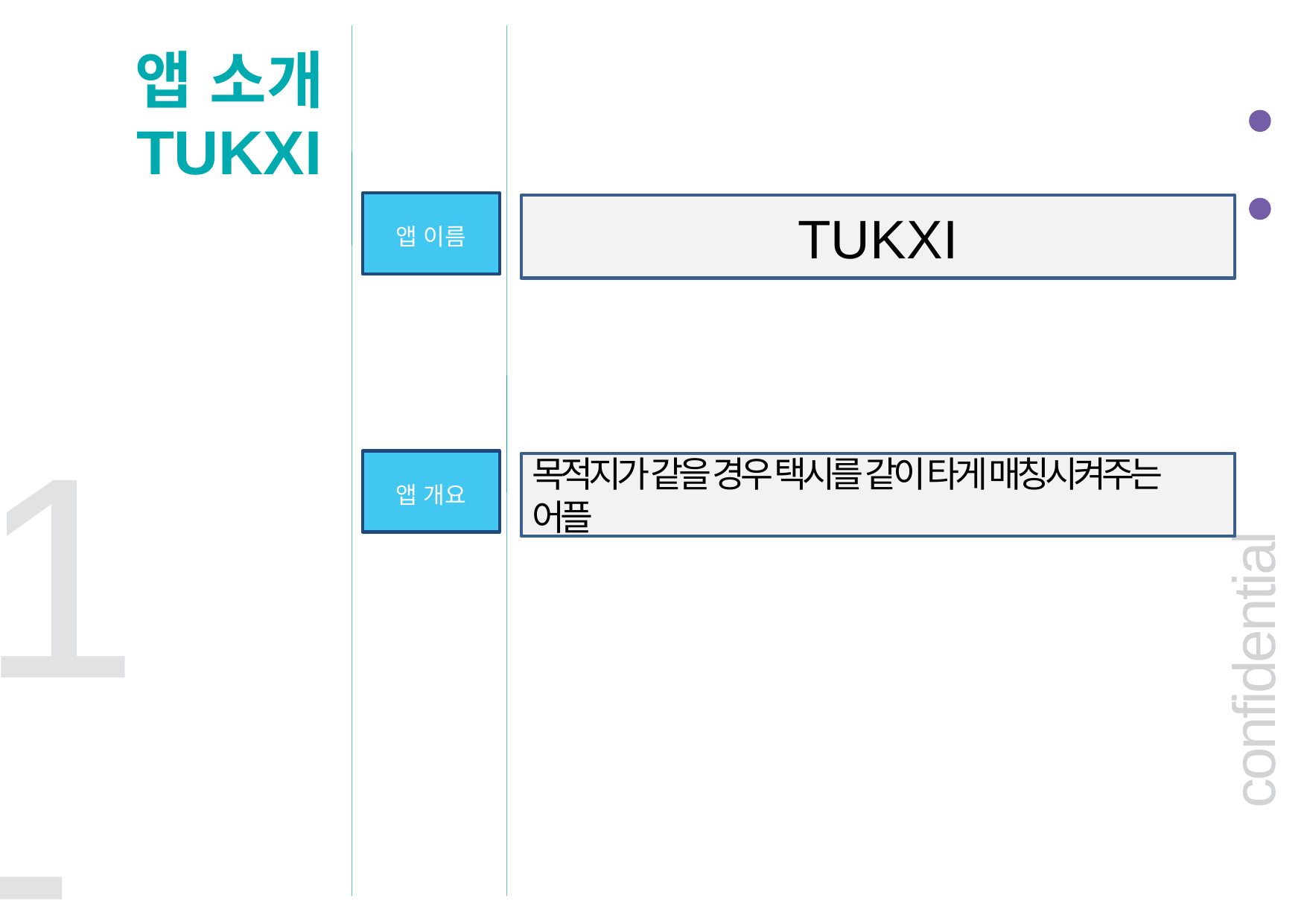

앱 소개
TUKXI

앱 이름
TUKXI
1-1

앱 개요
목적지가 같을 경우 택시를 같이 타게 매칭시켜주는 어플
confidential